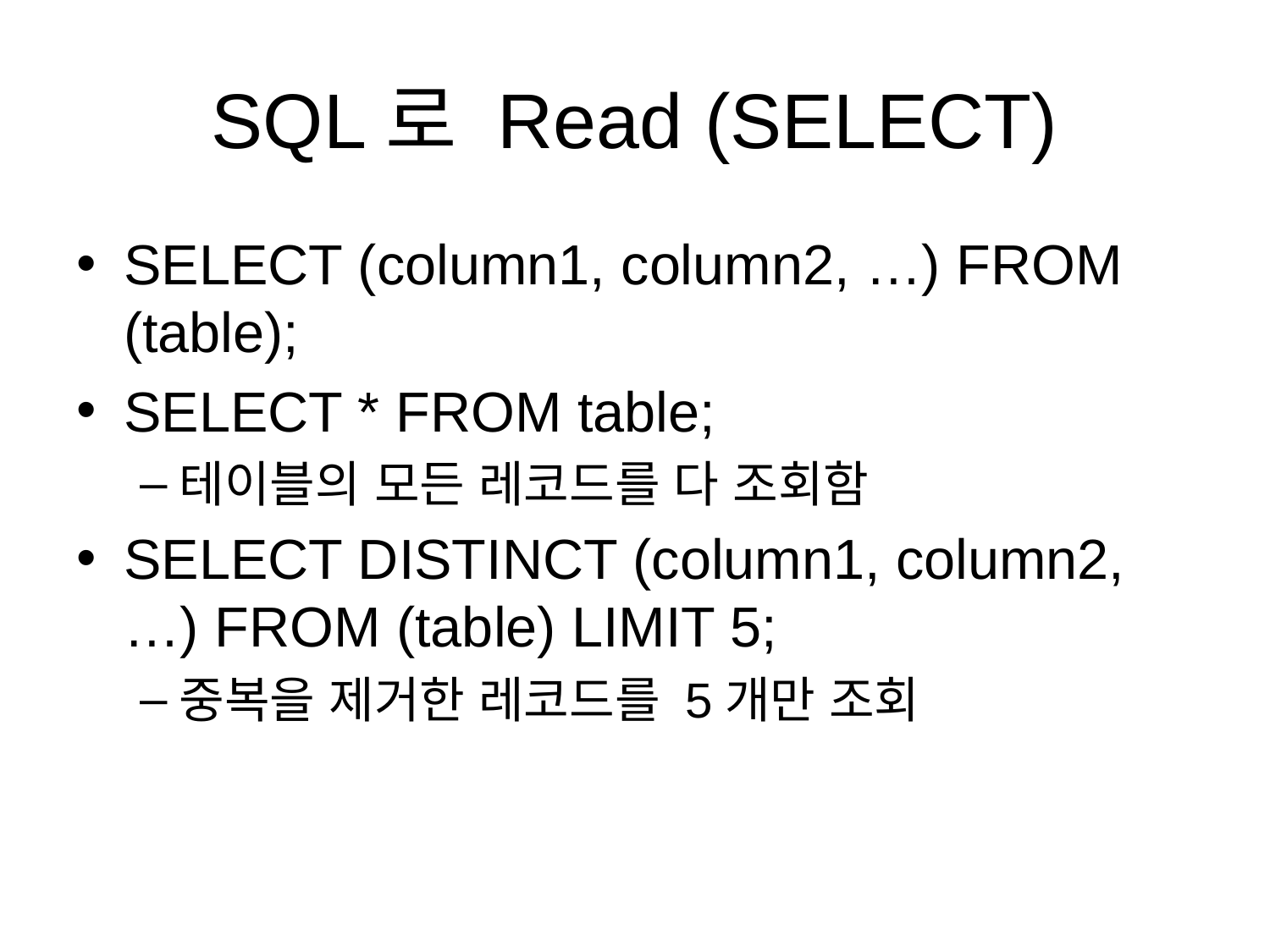

# SQL로 Read (SELECT)
SELECT (column1, column2, …) FROM (table);
SELECT * FROM table;
테이블의 모든 레코드를 다 조회함
SELECT DISTINCT (column1, column2, …) FROM (table) LIMIT 5;
중복을 제거한 레코드를 5개만 조회